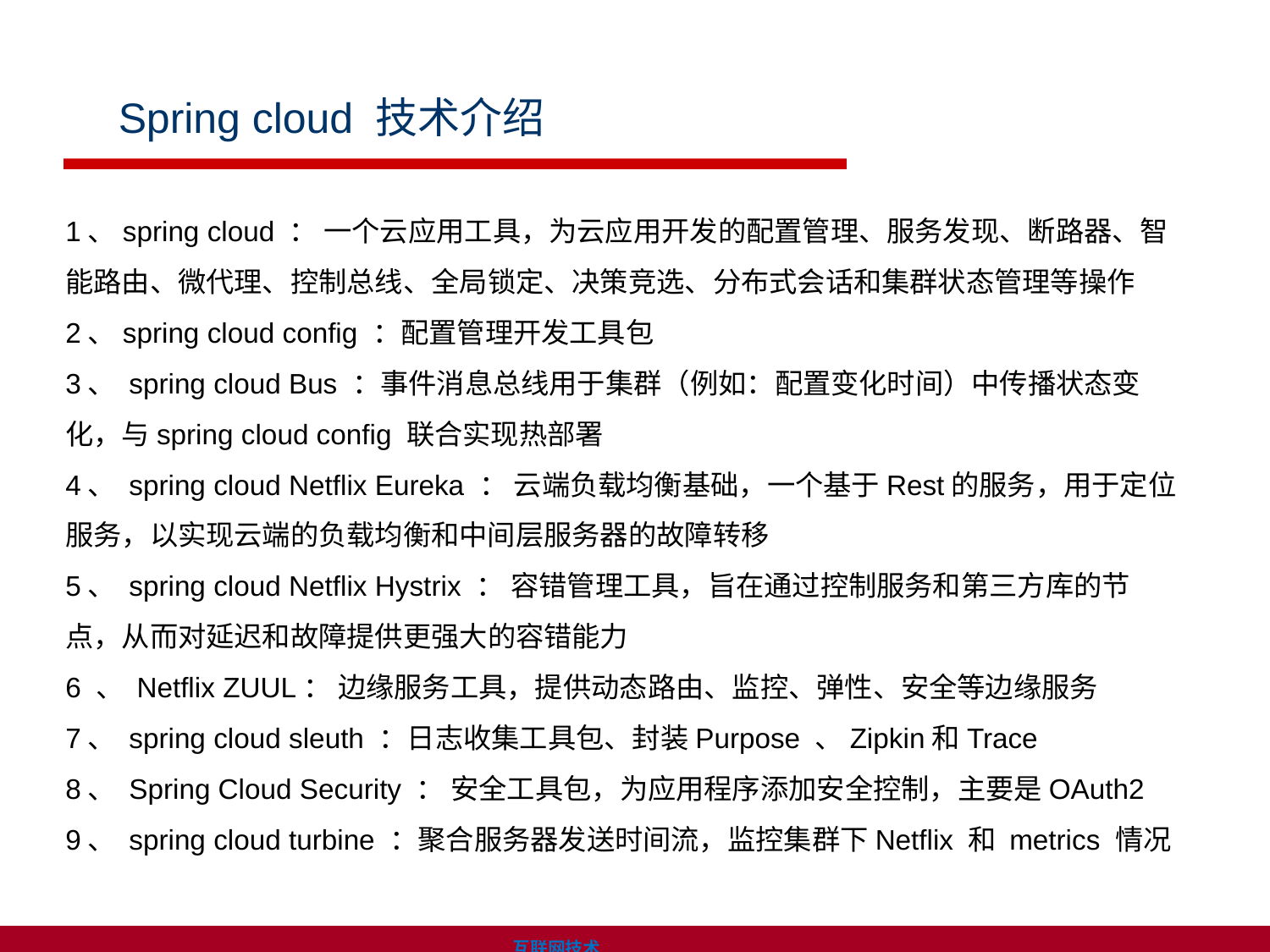

Spring cloud 技术介绍
1、spring cloud ： 一个云应用工具，为云应用开发的配置管理、服务发现、断路器、智能路由、微代理、控制总线、全局锁定、决策竞选、分布式会话和集群状态管理等操作
2、spring cloud config ：配置管理开发工具包
3、 spring cloud Bus ：事件消息总线用于集群（例如：配置变化时间）中传播状态变化，与spring cloud config 联合实现热部署
4、 spring cloud Netflix Eureka ： 云端负载均衡基础，一个基于Rest的服务，用于定位服务，以实现云端的负载均衡和中间层服务器的故障转移
5、 spring cloud Netflix Hystrix ： 容错管理工具，旨在通过控制服务和第三方库的节点，从而对延迟和故障提供更强大的容错能力
6 、 Netflix ZUUL： 边缘服务工具，提供动态路由、监控、弹性、安全等边缘服务
7、 spring cloud sleuth ：日志收集工具包、封装Purpose 、Zipkin和Trace
8、 Spring Cloud Security ： 安全工具包，为应用程序添加安全控制，主要是OAuth2
9、 spring cloud turbine ：聚合服务器发送时间流，监控集群下Netflix 和 metrics 情况